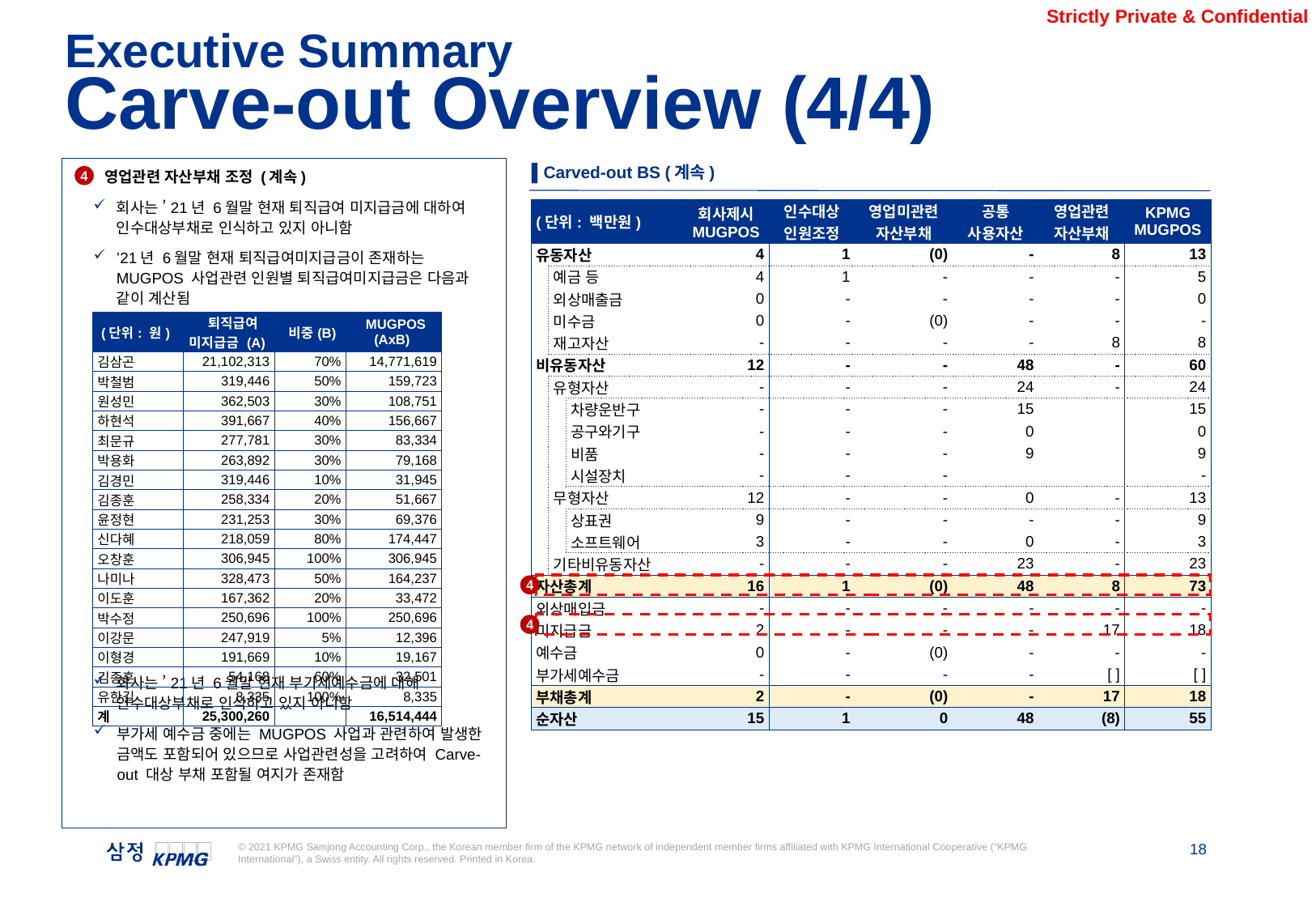

Executive Summary
Carve-out Overview (4/4)
▌Carved-out BS (계속)

영업관련 자산부채 조정 (계속)
회사는 ’21년 6월말 현재 퇴직급여 미지급금에 대하여 인수대상부채로 인식하고 있지 아니함
’21년 6월말 현재 퇴직급여미지급금이 존재하는 MUGPOS 사업관련 인원별 퇴직급여미지급금은 다음과 같이 계산됨

회사는 ’21년 6월말 현재 부가세예수금에 대해 인수대상부채로 인식하고 있지 아니함
부가세 예수금 중에는 MUGPOS 사업과 관련하여 발생한 금액도 포함되어 있으므로 사업관련성을 고려하여 Carve-out 대상 부채 포함될 여지가 존재함

4
| (단위: 백만원) |  |  | 회사제시 MUGPOS | 인수대상 인원조정 | 영업미관련 자산부채 | 공통 사용자산 | 영업관련 자산부채 | KPMG MUGPOS |
| --- | --- | --- | --- | --- | --- | --- | --- | --- |
| 유동자산 |  |  | 4 | 1 | (0) | - | 8 | 13 |
|  | 예금 등 |  | 4 | 1 | - | - | - | 5 |
|  | 외상매출금 |  | 0 | - | - | - | - | 0 |
|  | 미수금 |  | 0 | - | (0) | - | - | - |
|  | 재고자산 |  | - | - | - | - | 8 | 8 |
| 비유동자산 |  |  | 12 | - | - | 48 | - | 60 |
|  | 유형자산 |  | - | - | - | 24 | - | 24 |
|  |  | 차량운반구 | - | - | - | 15 |  | 15 |
|  |  | 공구와기구 | - | - | - | 0 |  | 0 |
|  |  | 비품 | - | - | - | 9 |  | 9 |
|  |  | 시설장치 | - | - | - |  |  | - |
|  | 무형자산 |  | 12 | - | - | 0 | - | 13 |
|  |  | 상표권 | 9 | - | - | - | - | 9 |
|  |  | 소프트웨어 | 3 | - | - | 0 | - | 3 |
|  | 기타비유동자산 |  | - | - | - | 23 | - | 23 |
| 자산총계 |  |  | 16 | 1 | (0) | 48 | 8 | 73 |
| 외상매입금 |  |  | - | - | - | - | - | - |
| 미지급금 |  |  | 2 | - | - | - | 17 | 18 |
| 예수금 |  |  | 0 | - | (0) | - | - | - |
| 부가세예수금 |  |  | - | - | - | - | [ ] | [ ] |
| 부채총계 |  |  | 2 | - | (0) | - | 17 | 18 |
| 순자산 |  |  | 15 | 1 | 0 | 48 | (8) | 55 |
| (단위: 원) | 퇴직급여 미지급금 (A) | 비중(B) | MUGPOS (AxB) |
| --- | --- | --- | --- |
| 김삼곤 | 21,102,313 | 70% | 14,771,619 |
| 박철범 | 319,446 | 50% | 159,723 |
| 원성민 | 362,503 | 30% | 108,751 |
| 하현석 | 391,667 | 40% | 156,667 |
| 최문규 | 277,781 | 30% | 83,334 |
| 박용화 | 263,892 | 30% | 79,168 |
| 김경민 | 319,446 | 10% | 31,945 |
| 김종훈 | 258,334 | 20% | 51,667 |
| 윤정현 | 231,253 | 30% | 69,376 |
| 신다혜 | 218,059 | 80% | 174,447 |
| 오창훈 | 306,945 | 100% | 306,945 |
| 나미나 | 328,473 | 50% | 164,237 |
| 이도훈 | 167,362 | 20% | 33,472 |
| 박수정 | 250,696 | 100% | 250,696 |
| 이강문 | 247,919 | 5% | 12,396 |
| 이형경 | 191,669 | 10% | 19,167 |
| 김종훈 | 54,168 | 60% | 32,501 |
| 유한길 | 8,335 | 100% | 8,335 |
| 계 | 25,300,260 |  | 16,514,444 |

4

4